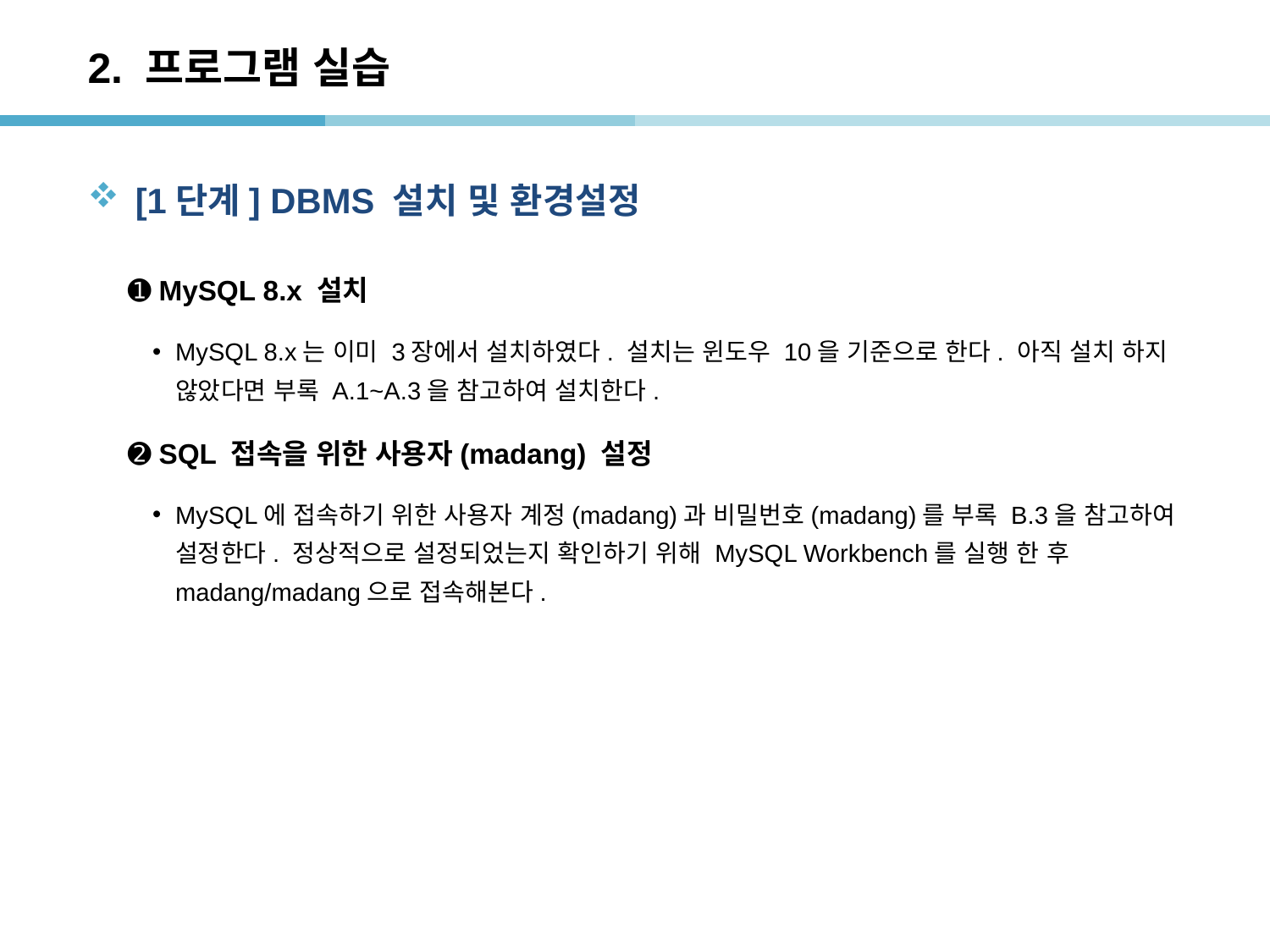

# 2. 프로그램 실습
[1단계] DBMS 설치 및 환경설정
➊ MySQL 8.x 설치
MySQL 8.x는 이미 3장에서 설치하였다. 설치는 윈도우 10을 기준으로 한다. 아직 설치 하지 않았다면 부록 A.1~A.3을 참고하여 설치한다.
➋ SQL 접속을 위한 사용자(madang) 설정
MySQL에 접속하기 위한 사용자 계정(madang)과 비밀번호(madang)를 부록 B.3을 참고하여 설정한다. 정상적으로 설정되었는지 확인하기 위해 MySQL Workbench를 실행 한 후 madang/madang으로 접속해본다.